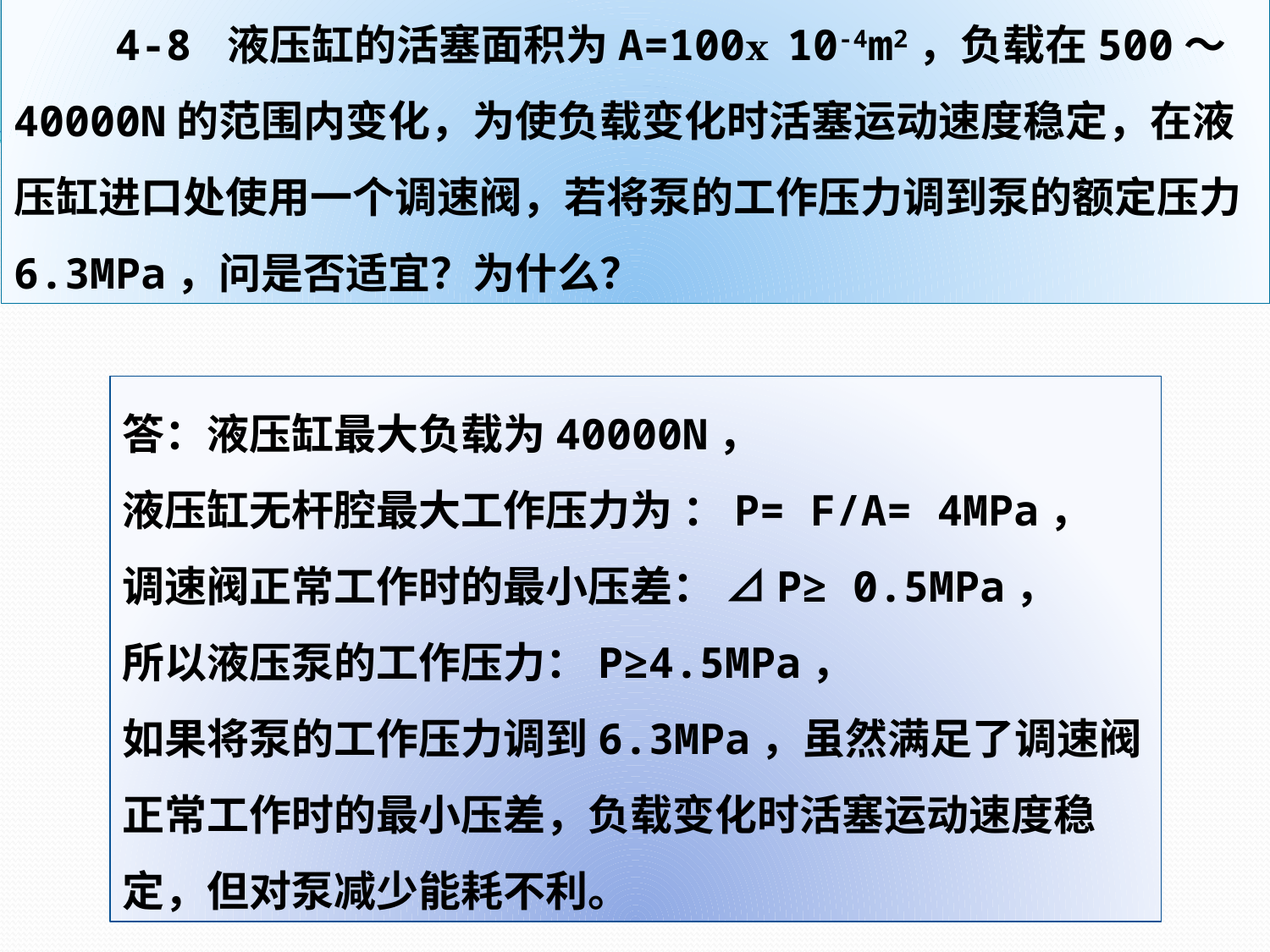

4-8 液压缸的活塞面积为A=100ⅹ10-4m2，负载在500～40000N的范围内变化，为使负载变化时活塞运动速度稳定，在液压缸进口处使用一个调速阀，若将泵的工作压力调到泵的额定压力6.3MPa，问是否适宜？为什么？
答：液压缸最大负载为40000N，
液压缸无杆腔最大工作压力为 ：P= F/A= 4MPa，
调速阀正常工作时的最小压差： ⊿P≥ 0.5MPa，
所以液压泵的工作压力：P≥4.5MPa，
如果将泵的工作压力调到6.3MPa，虽然满足了调速阀正常工作时的最小压差，负载变化时活塞运动速度稳定，但对泵减少能耗不利。